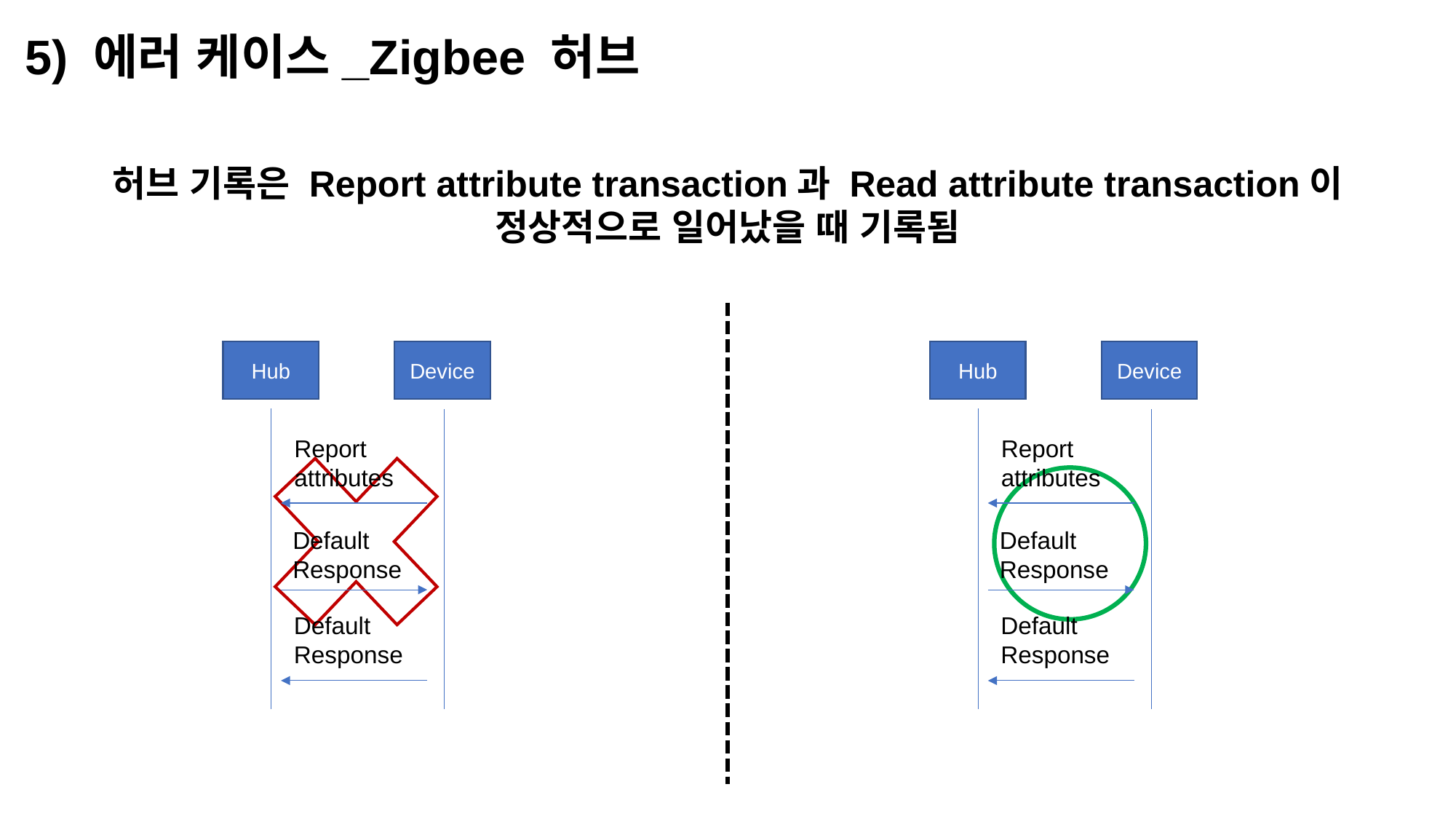

5) 에러 케이스_Zigbee 허브
허브 기록은 Report attribute transaction과 Read attribute transaction이
정상적으로 일어났을 때 기록됨
Device
Hub
Report attributes
Default Response
Default Response

Device
Hub
Report attributes
Default Response
Default Response